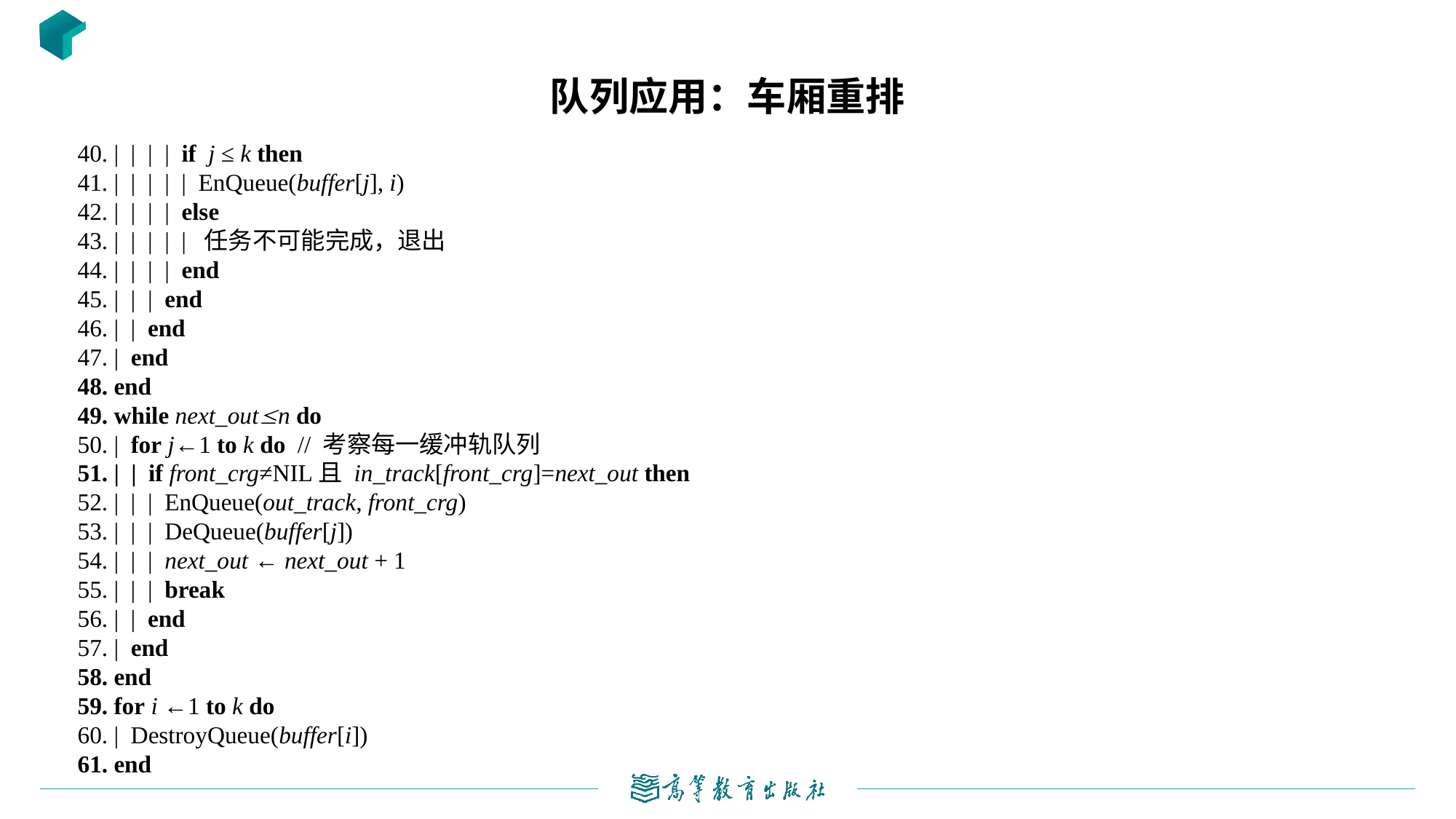

# 队列应用：车厢重排
40. |  |  |  |  if  j ≤ k then
41. |  |  |  |  |  EnQueue(buffer[j], i)
42. |  |  |  |  else
43. |  |  |  |  |  任务不可能完成，退出
44. |  |  |  |  end
45. |  |  |  end
46. |  |  end
47. |  end
48. end
49. while next_out≤n do
50. |  for j←1 to k do  // 考察每一缓冲轨队列
51. |  |  if front_crg≠NIL且 in_track[front_crg]=next_out then
52. |  |  |  EnQueue(out_track, front_crg)
53. |  |  |  DeQueue(buffer[j])
54. |  |  |  next_out ← next_out + 1
55. |  |  |  break
56. |  |  end
57. |  end
58. end
59. for i ←1 to k do
60. |  DestroyQueue(buffer[i])
61. end